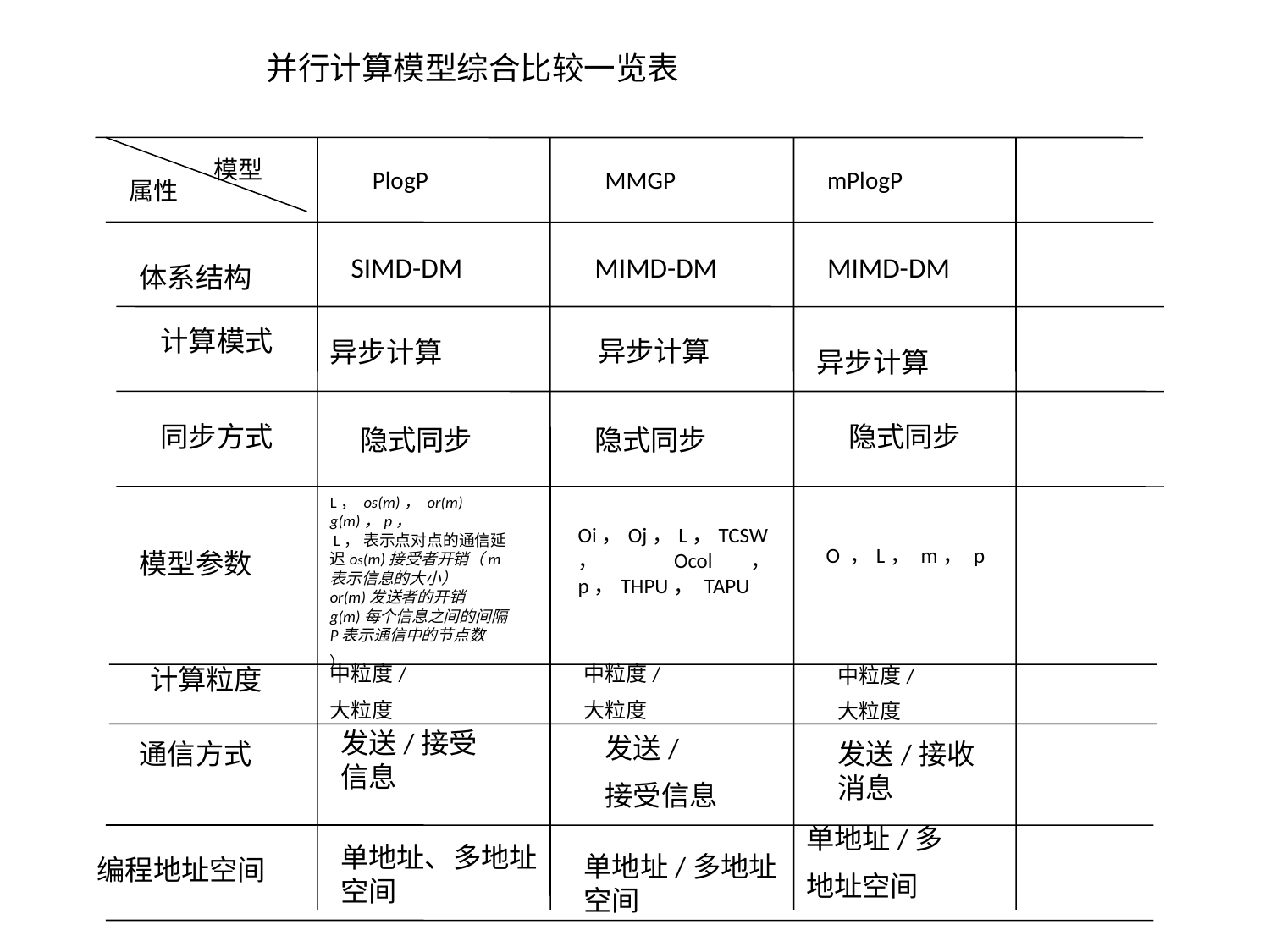

并行计算模型综合比较一览表

模型
PlogP
MMGP
mPlogP

属性

SIMD-DM
MIMD-DM
MIMD-DM
体系结构

计算模式
异步计算
异步计算
异步计算

同步方式
隐式同步
隐式同步
隐式同步
L， os(m)， or(m) g(m)，p，
 L， 表示点对点的通信延迟os(m)接受者开销（m表示信息的大小）
or(m)发送者的开销
g(m)每个信息之间的间隔
P表示通信中的节点数
）

Oi，Oj，L，TCSW， Ocol， p，THPU， TAPU
O ，L， m， p
模型参数
中粒度/
大粒度
中粒度/
大粒度
计算粒度
中粒度/
大粒度

发送/接受信息

发送/
接受信息
通信方式
发送/接收消息
单地址/多
地址空间

单地址、多地址空间
单地址/多地址空间
编程地址空间